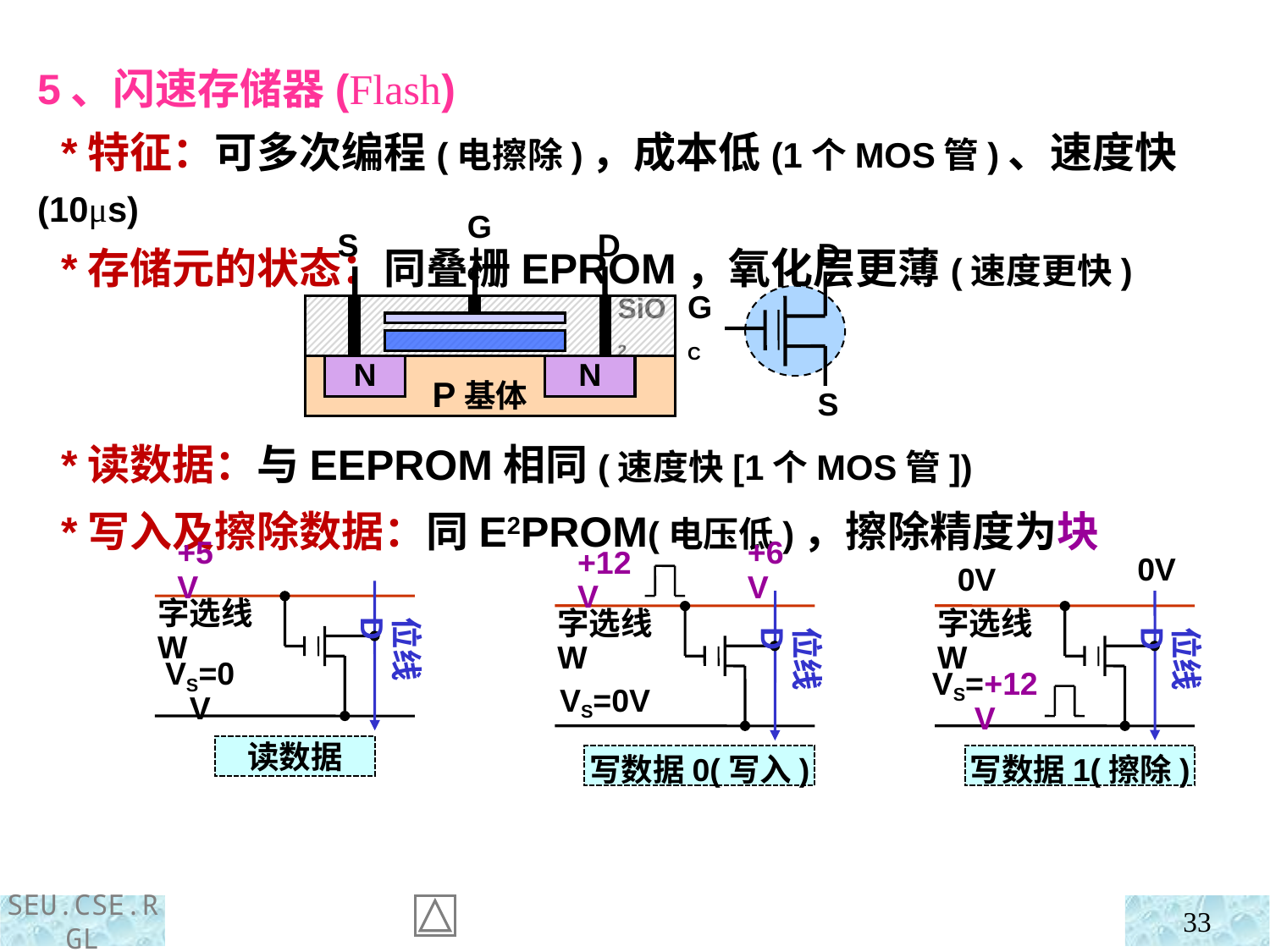

5、闪速存储器(Flash)
  *特征：可多次编程(电擦除)，成本低(1个MOS管)、速度快(10μs)
  *存储元的状态：同叠栅EPROM，氧化层更薄(速度更快)

S
GC
D
D

SiO2
GC

N
N
P基体
S
  *读数据：与EEPROM相同(速度快[1个MOS管])
  *写入及擦除数据：同E2PROM(电压低)，擦除精度为块
+5V

字选线W

位线D

VS=0V

读数据
+6V
+12V

字选线W

位线D

VS=0V

写数据0(写入)
0V
0V

字选线W

位线D

VS=+12V

写数据1(擦除)

33